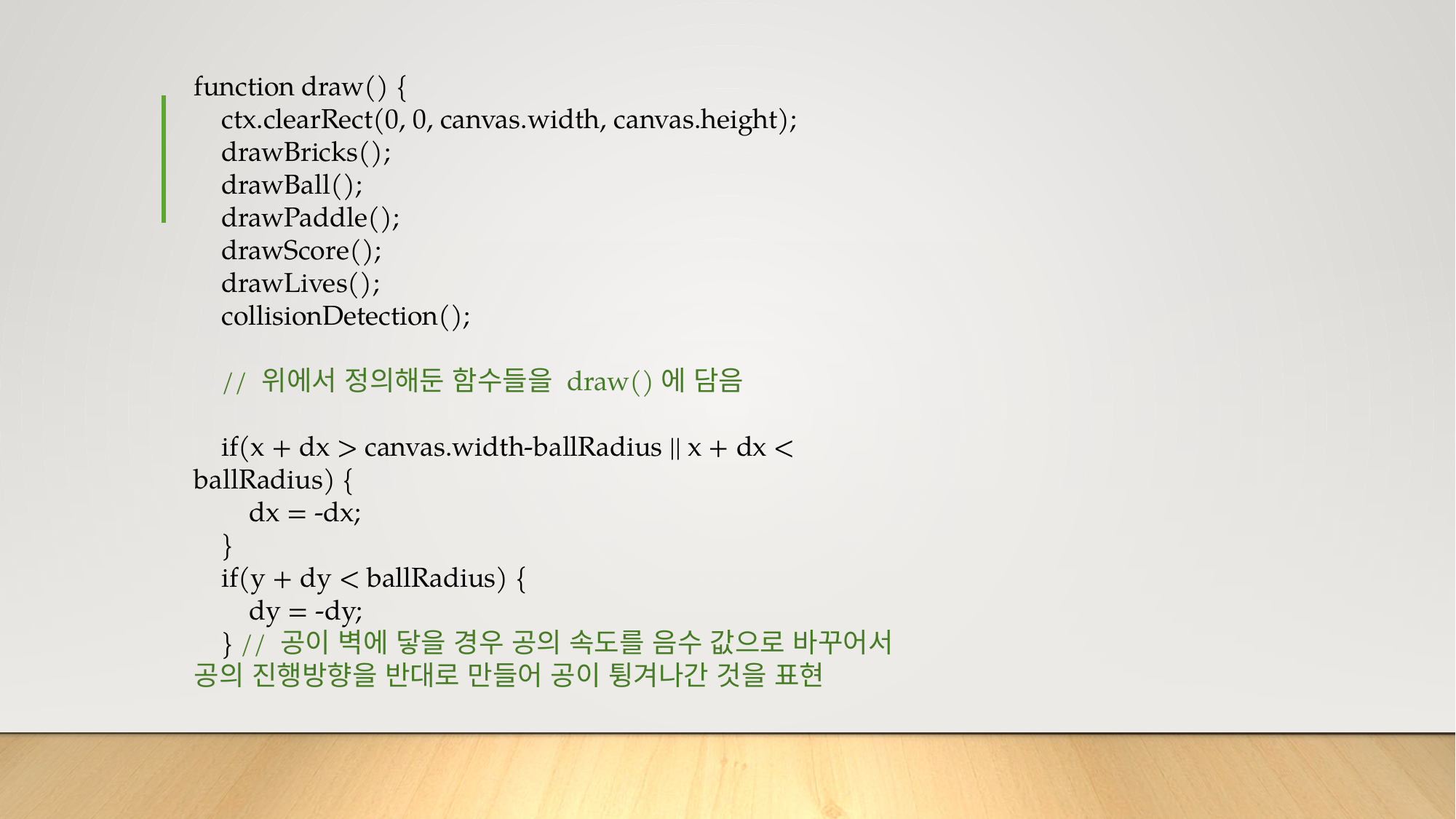

function draw() {
    ctx.clearRect(0, 0, canvas.width, canvas.height);
    drawBricks();
    drawBall();
    drawPaddle();
    drawScore();
    drawLives();
    collisionDetection();

    // 위에서 정의해둔 함수들을 draw()에 담음

    if(x + dx > canvas.width-ballRadius || x + dx < ballRadius) {
        dx = -dx;
    }
    if(y + dy < ballRadius) {
        dy = -dy;
    } // 공이 벽에 닿을 경우 공의 속도를 음수 값으로 바꾸어서 공의 진행방향을 반대로 만들어 공이 튕겨나간 것을 표현